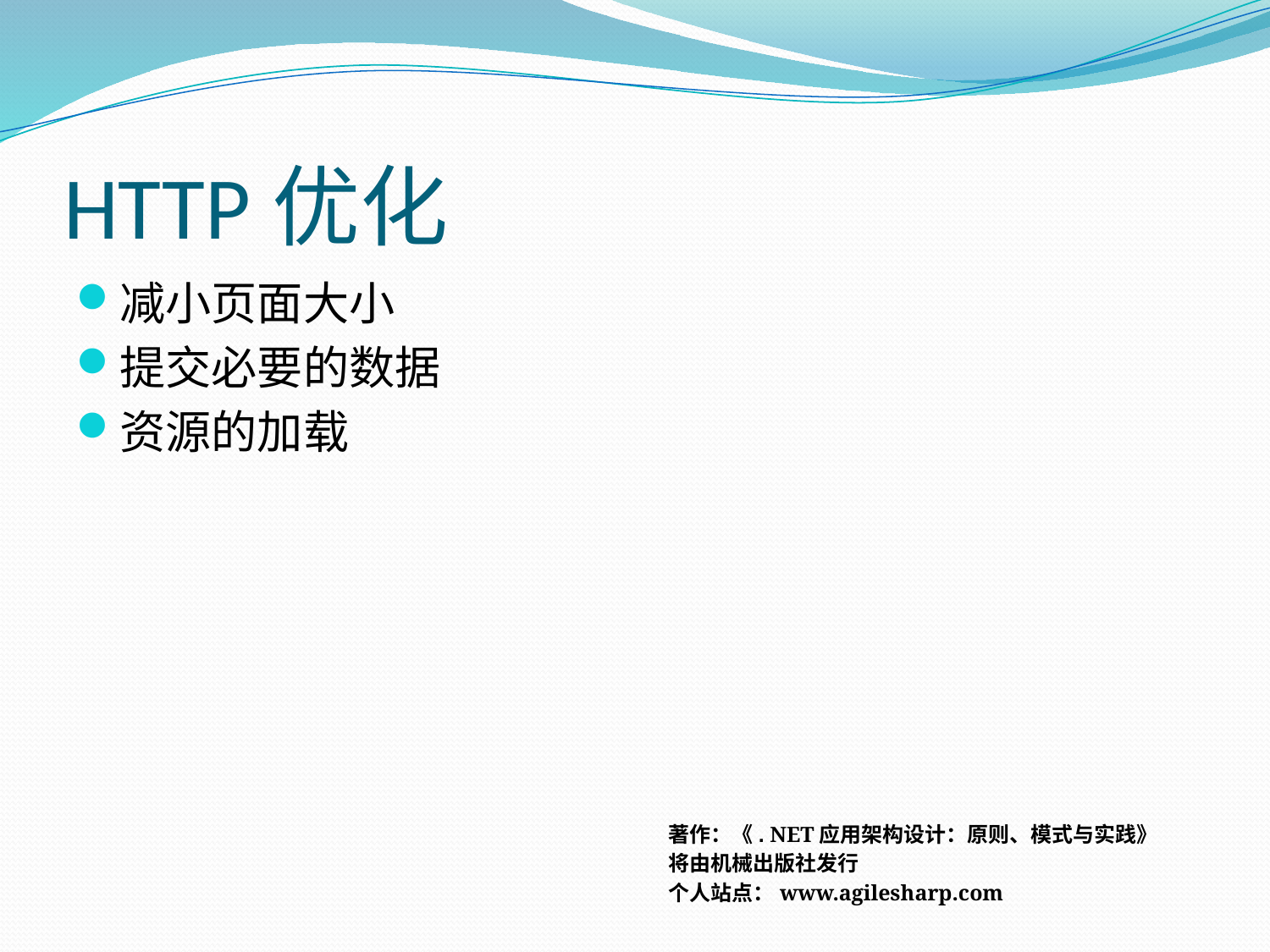

# HTTP优化
减小页面大小
提交必要的数据
资源的加载

著作：《. NET应用架构设计：原则、模式与实践》
将由机械出版社发行
个人站点：www.agilesharp.com